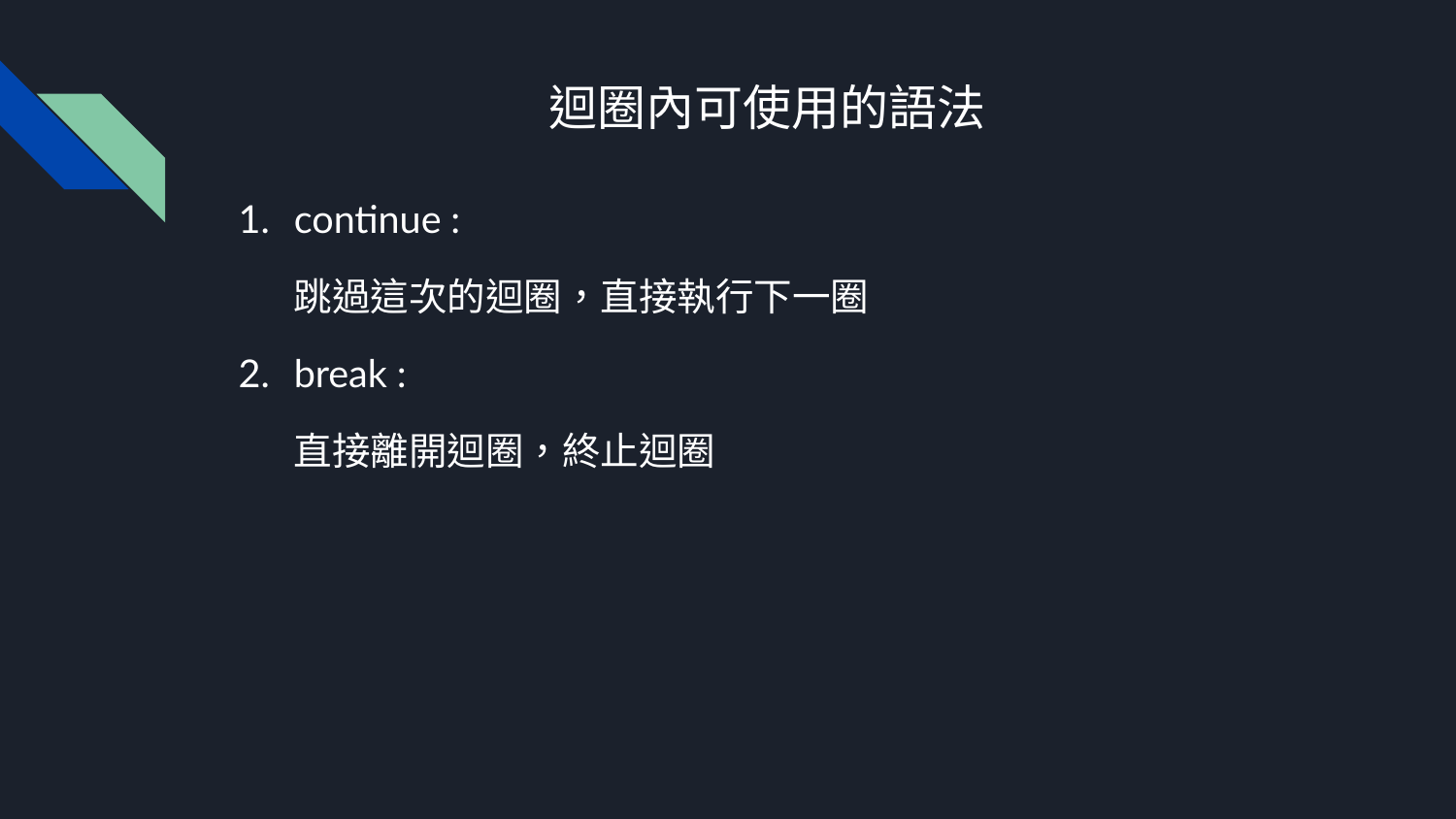

# 迴圈內可使用的語法
continue :
跳過這次的迴圈，直接執行下一圈
break :
直接離開迴圈，終止迴圈